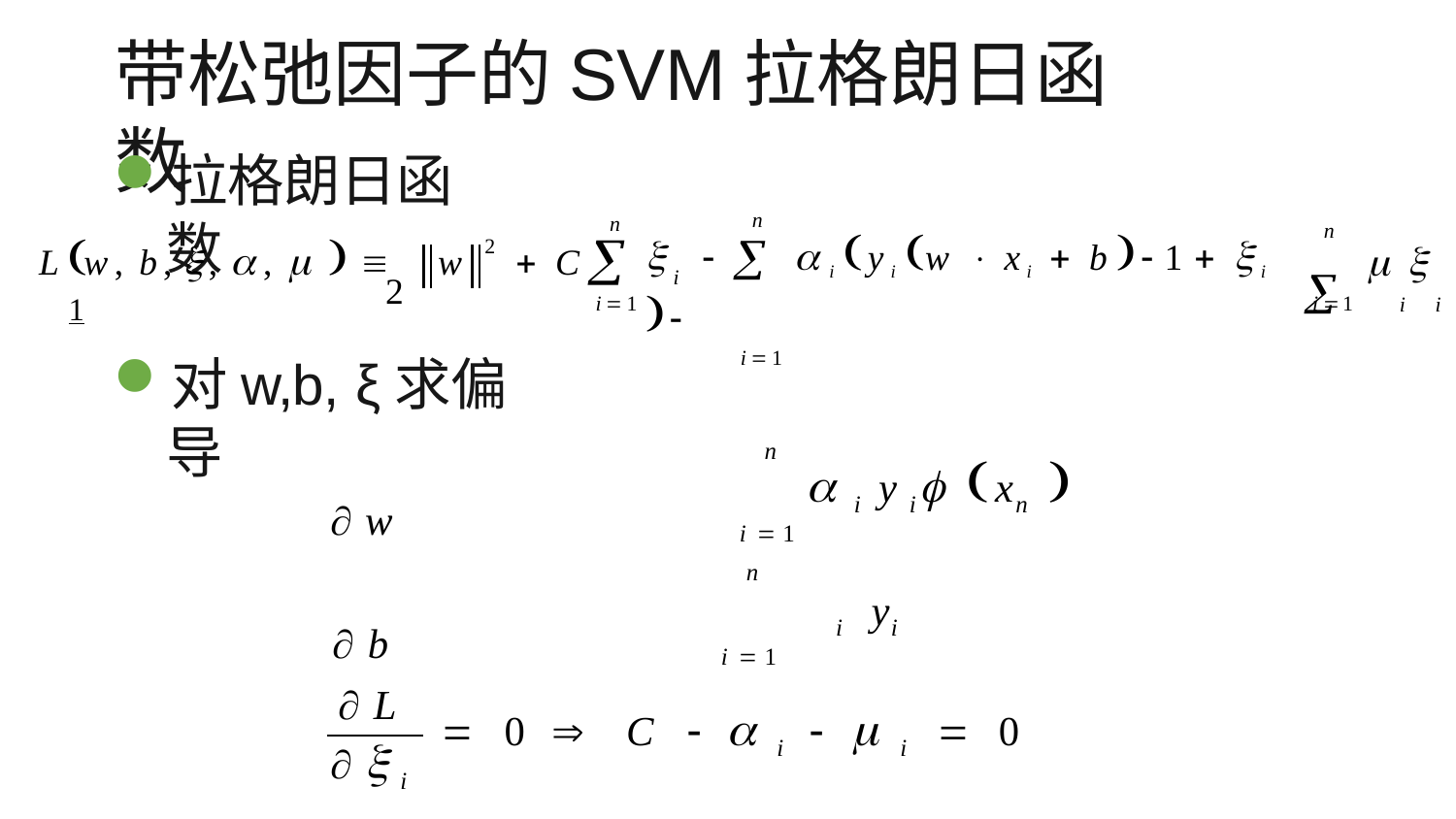

# 带松弛因子的SVM拉格朗日函数
拉格朗日函数
n
∑
i=1
n
ξ	− ∑αi (yi (w ⋅ xi   + b)−1+ ξi  )−
i=1
n
(	ξ α	μ ) ≡ 1
∑	i	i
2
μ ξ
L w, b,
,	,	w	+ C

i
2
i=1
对w,b, ξ求偏导
∂L	= 0 ⇒ w = ∑
n
α	y φ (x	)
i	i
n
∂w
i =1
∂L	= 0 ⇒ 0 = ∑α
n
y
∂b
∂L
i	i
i =1
= 0 ⇒ C − α	− μ	= 0
∂ξ
i
i

i